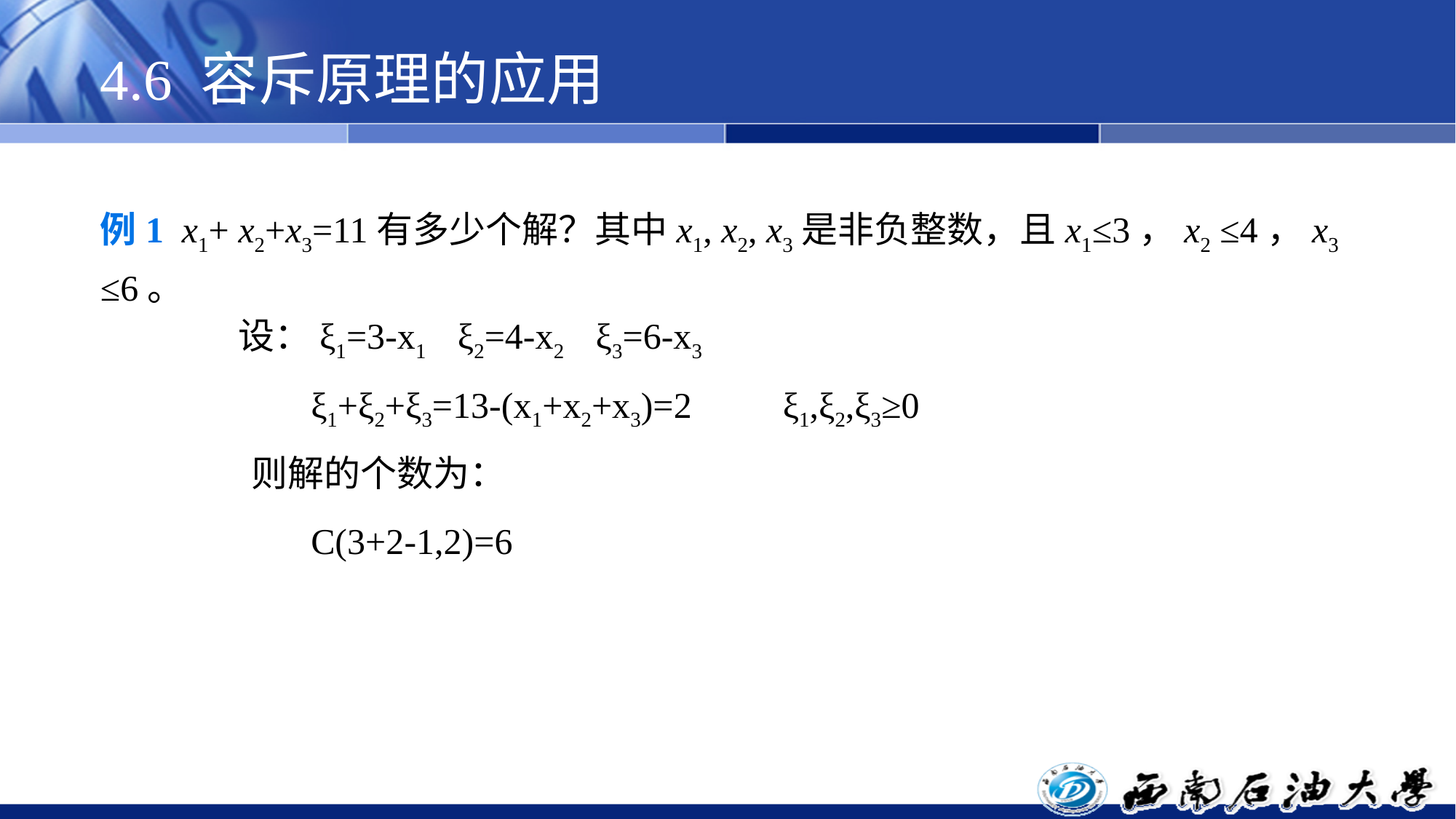

# 4.6 容斥原理的应用
例1  x1+ x2+x3=11有多少个解？其中x1, x2, x3是非负整数，且x1≤3，x2 ≤4，x3 ≤6。
设：ξ1=3-x1      ξ2=4-x2      ξ3=6-x3
        ξ1+ξ2+ξ3=13-(x1+x2+x3)=2          ξ1,ξ2,ξ3≥0
 则解的个数为：
        C(3+2-1,2)=6